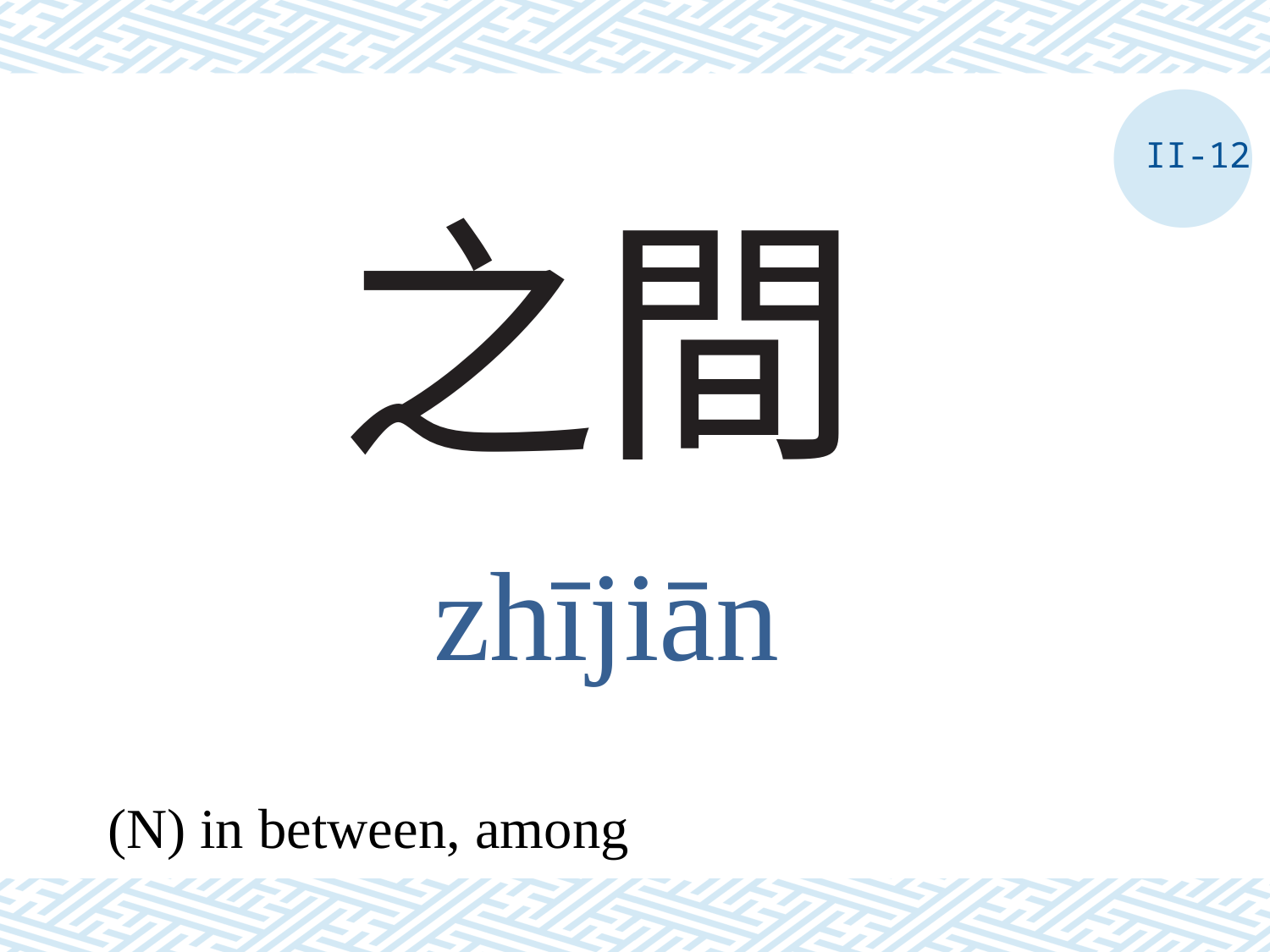

II-12

# 之間
zhījiān
(N) in between, among